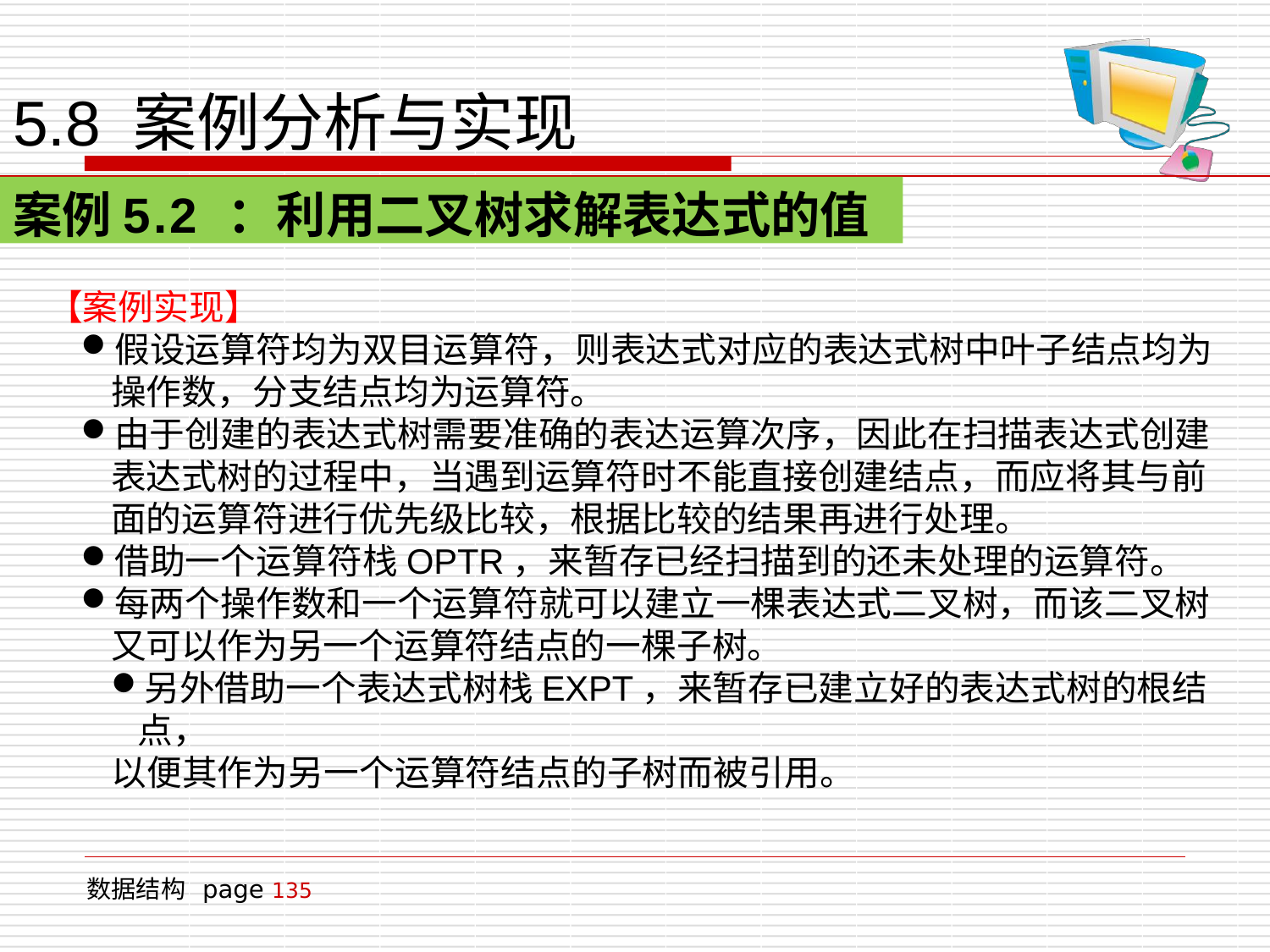

# 5.8 案例分析与实现

案例5.2 ：利用二叉树求解表达式的值
【案例实现】
假设运算符均为双目运算符，则表达式对应的表达式树中叶子结点均为
操作数，分支结点均为运算符。
由于创建的表达式树需要准确的表达运算次序，因此在扫描表达式创建 表达式树的过程中，当遇到运算符时不能直接创建结点，而应将其与前 面的运算符进行优先级比较，根据比较的结果再进行处理。
借助一个运算符栈OPTR，来暂存已经扫描到的还未处理的运算符。
每两个操作数和一个运算符就可以建立一棵表达式二叉树，而该二叉树 又可以作为另一个运算符结点的一棵子树。
另外借助一个表达式树栈EXPT，来暂存已建立好的表达式树的根结点，
以便其作为另一个运算符结点的子树而被引用。

数据结构 page 135